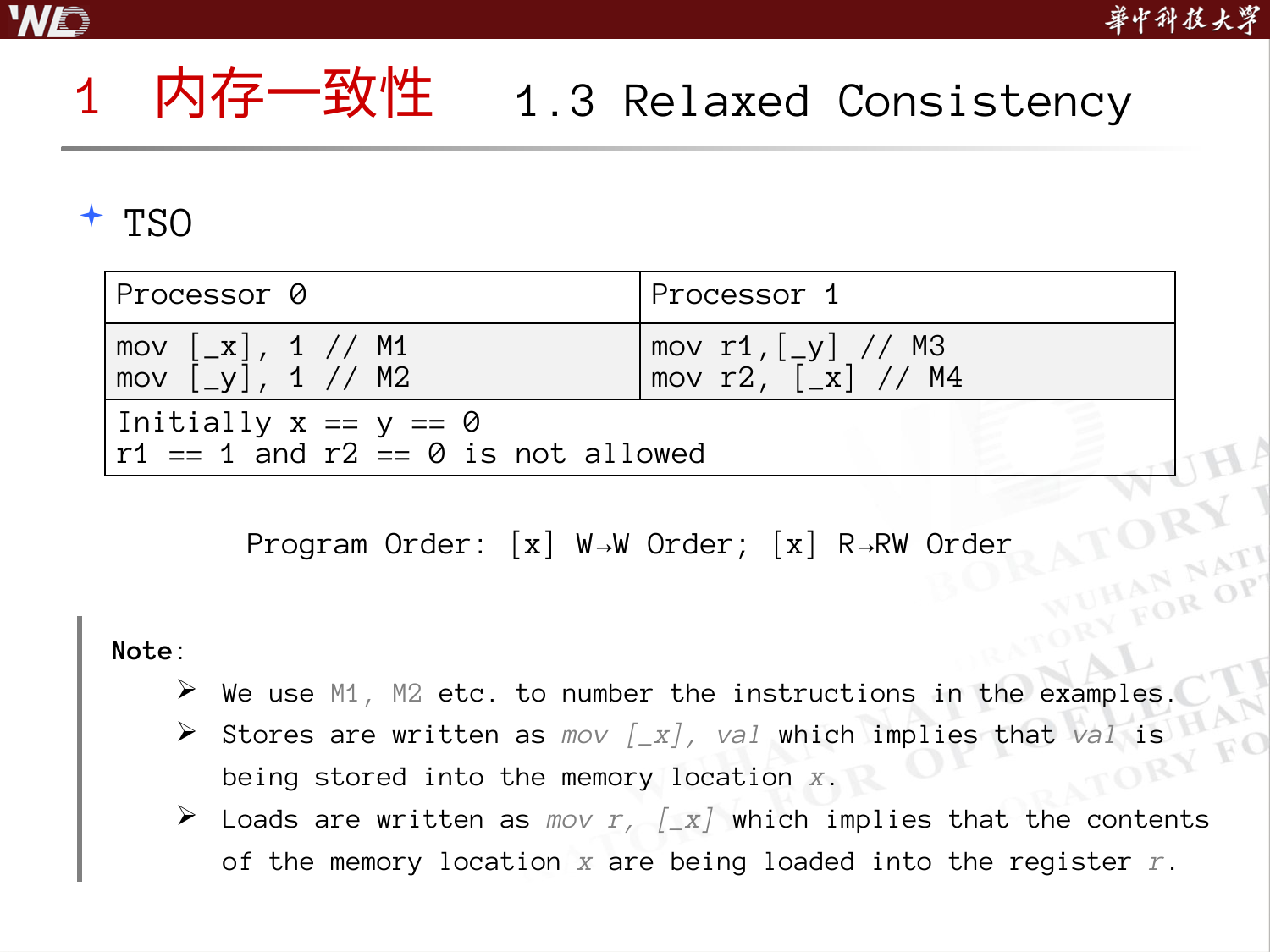

# 1 内存一致性
1.3 Relaxed Consistency
TSO
| Processor 0 | Processor 1 |
| --- | --- |
| mov [\_x], 1 // M1 mov [\_y], 1 // M2 | mov r1,[\_y] // M3 mov r2, [\_x] // M4 |
| Initially x == y == 0 r1 == 1 and r2 == 0 is not allowed |  |
Program Order: [x] W→W Order; [x] R→RW Order
| Note: We use M1, M2 etc. to number the instructions in the examples. Stores are written as mov [\_x], val which implies that val is being stored into the memory location x. Loads are written as mov r, [\_x] which implies that the contents of the memory location x are being loaded into the register r. |
| --- |